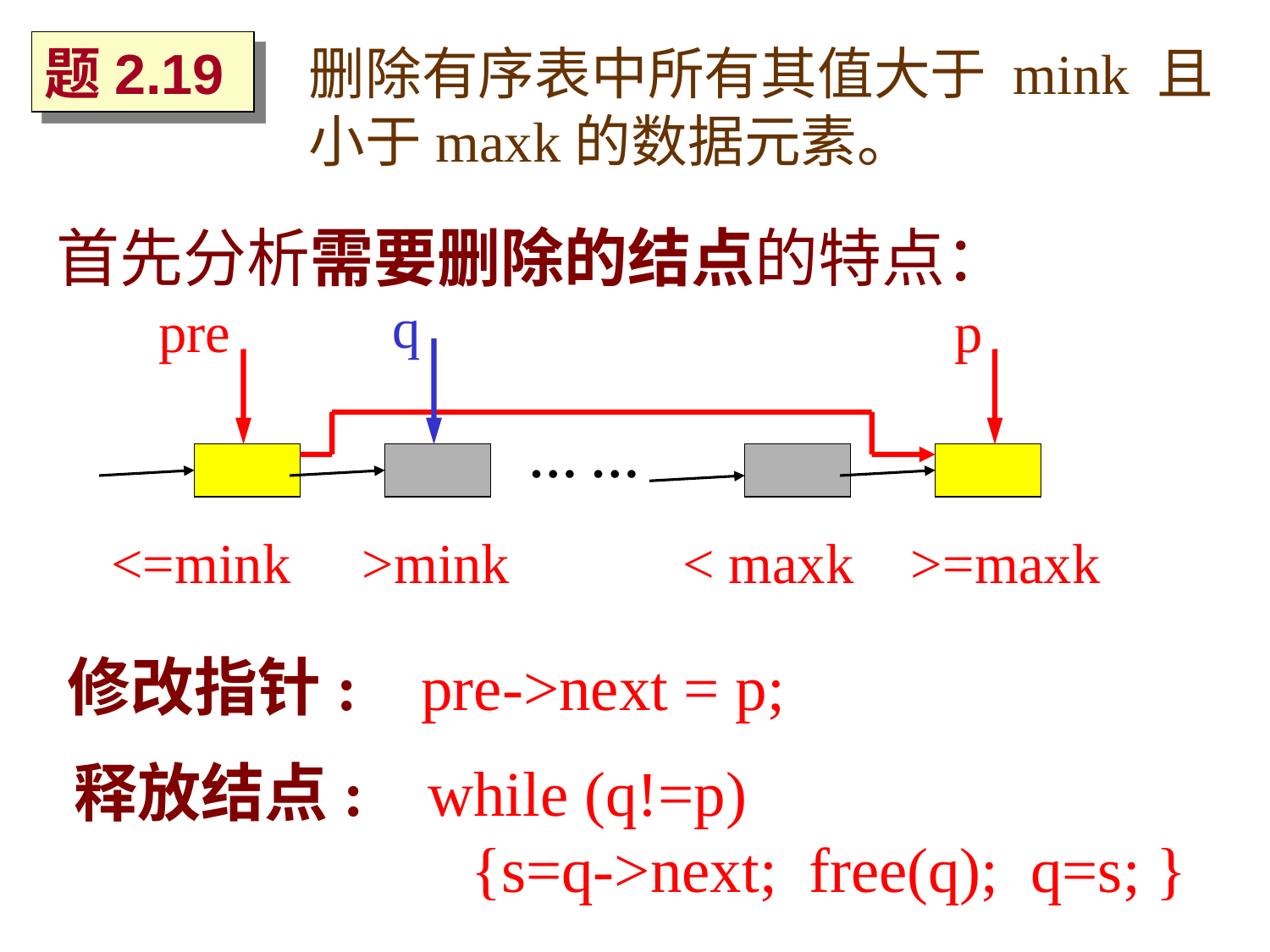

题2.19
删除有序表中所有其值大于 mink 且小于maxk的数据元素。
首先分析需要删除的结点的特点：
q
pre
p

… …

 <=mink     >mink
  < maxk    >=maxk
修改指针:    pre->next = p;
释放结点:    while (q!=p)
                         {s=q->next;  free(q);  q=s; }